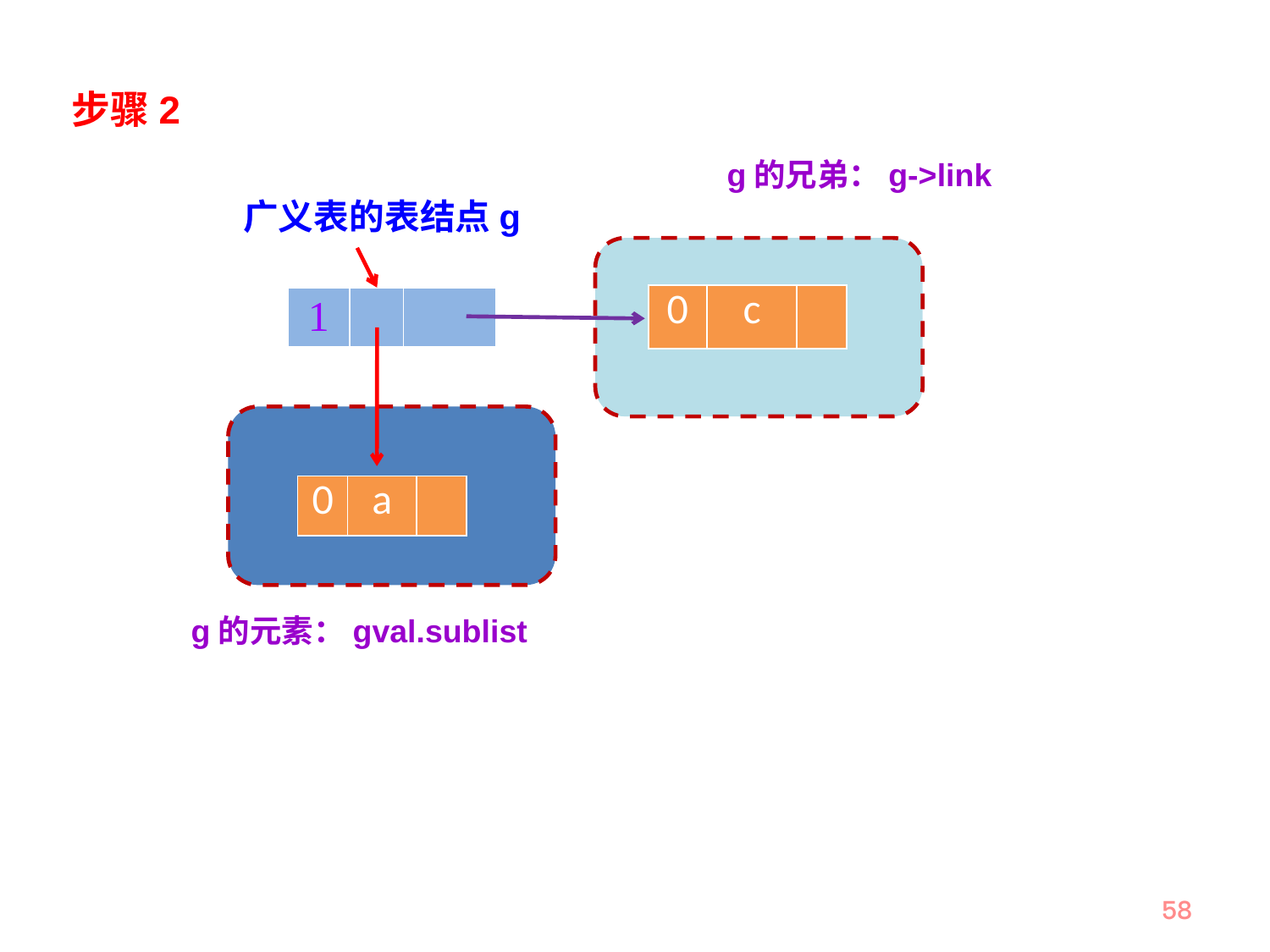

步骤2
g的兄弟：g->link
广义表的表结点g

| 0 | c |  |
| --- | --- | --- |
| 1 |  |  |
| --- | --- | --- |

| 0 | a |  |
| --- | --- | --- |
g的元素：gval.sublist
58